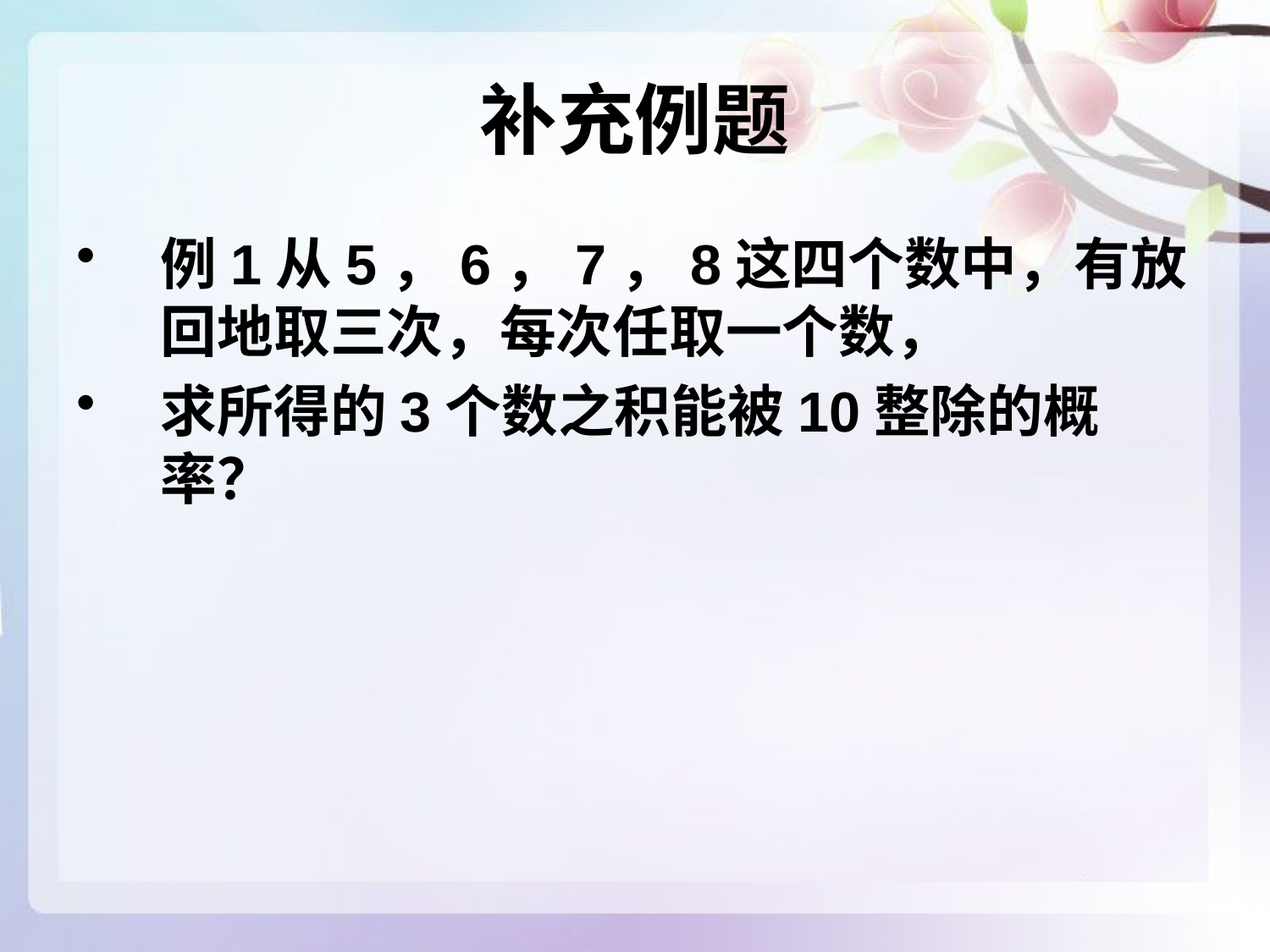

# 补充例题
例1从5，6，7，8这四个数中，有放回地取三次，每次任取一个数，
求所得的3个数之积能被10整除的概率？